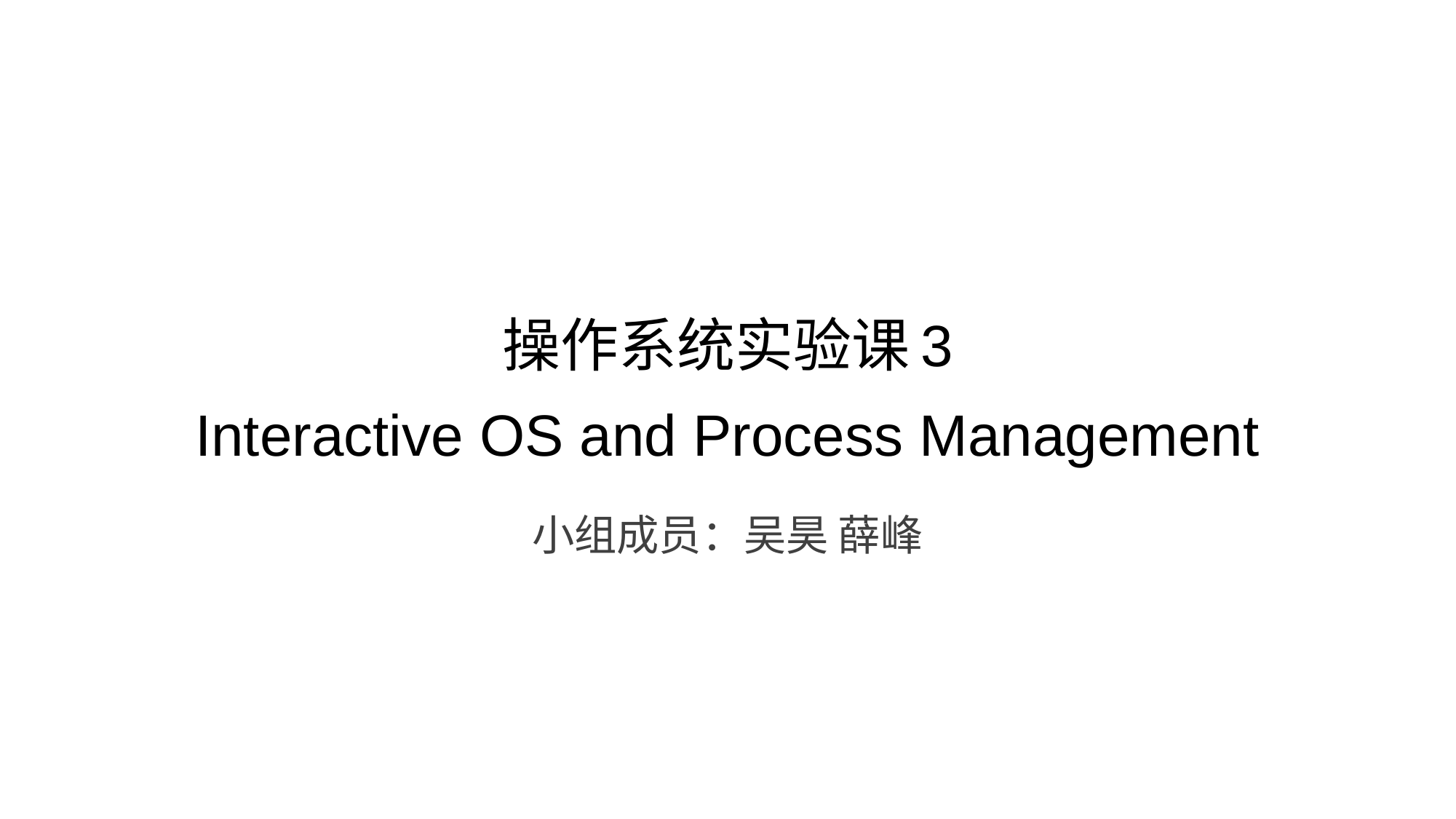

# 操作系统实验课3 Interactive OS and Process Management
小组成员：吴昊 薛峰